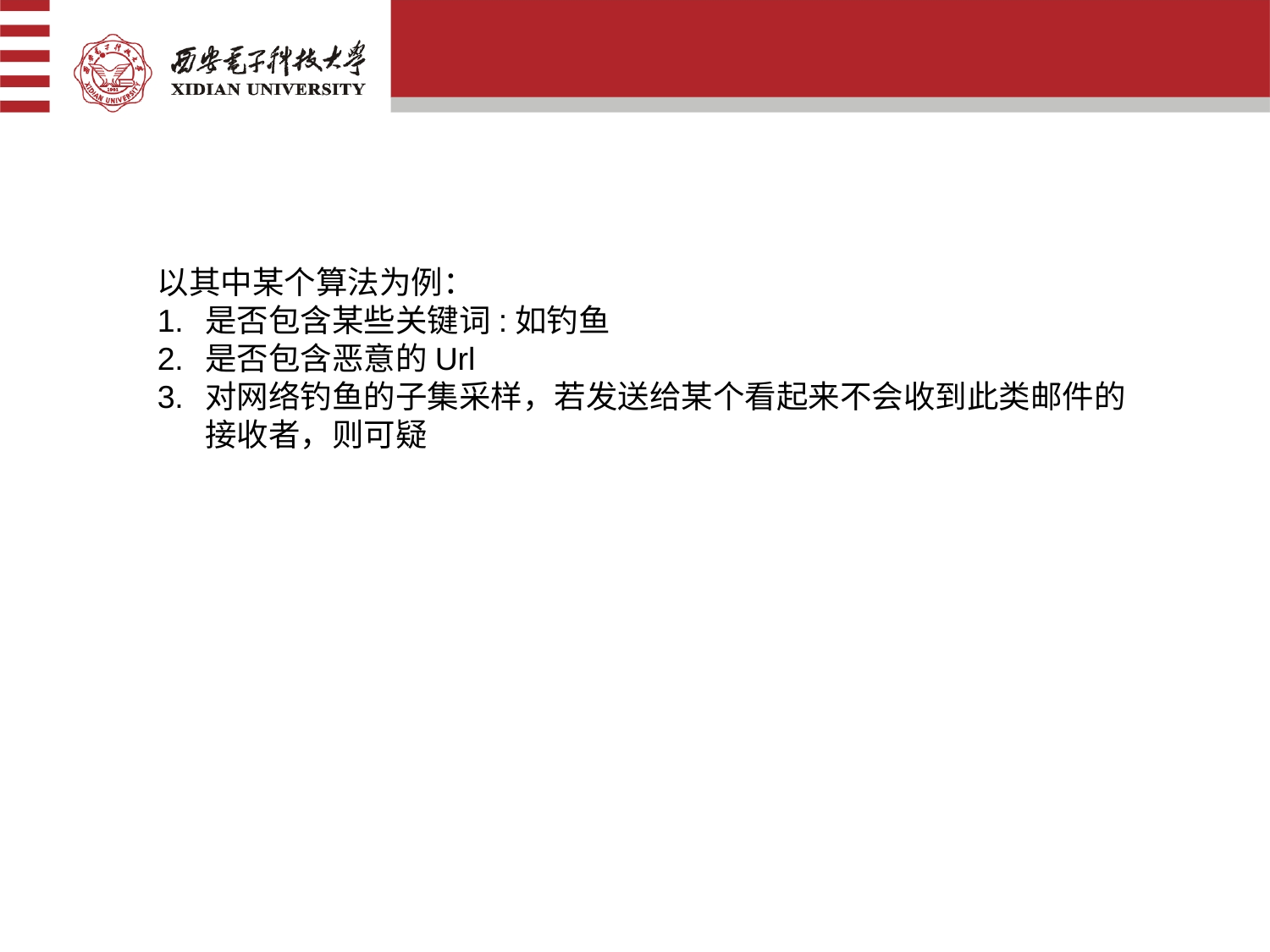

以其中某个算法为例：
是否包含某些关键词:如钓鱼
是否包含恶意的Url
对网络钓鱼的子集采样，若发送给某个看起来不会收到此类邮件的接收者，则可疑